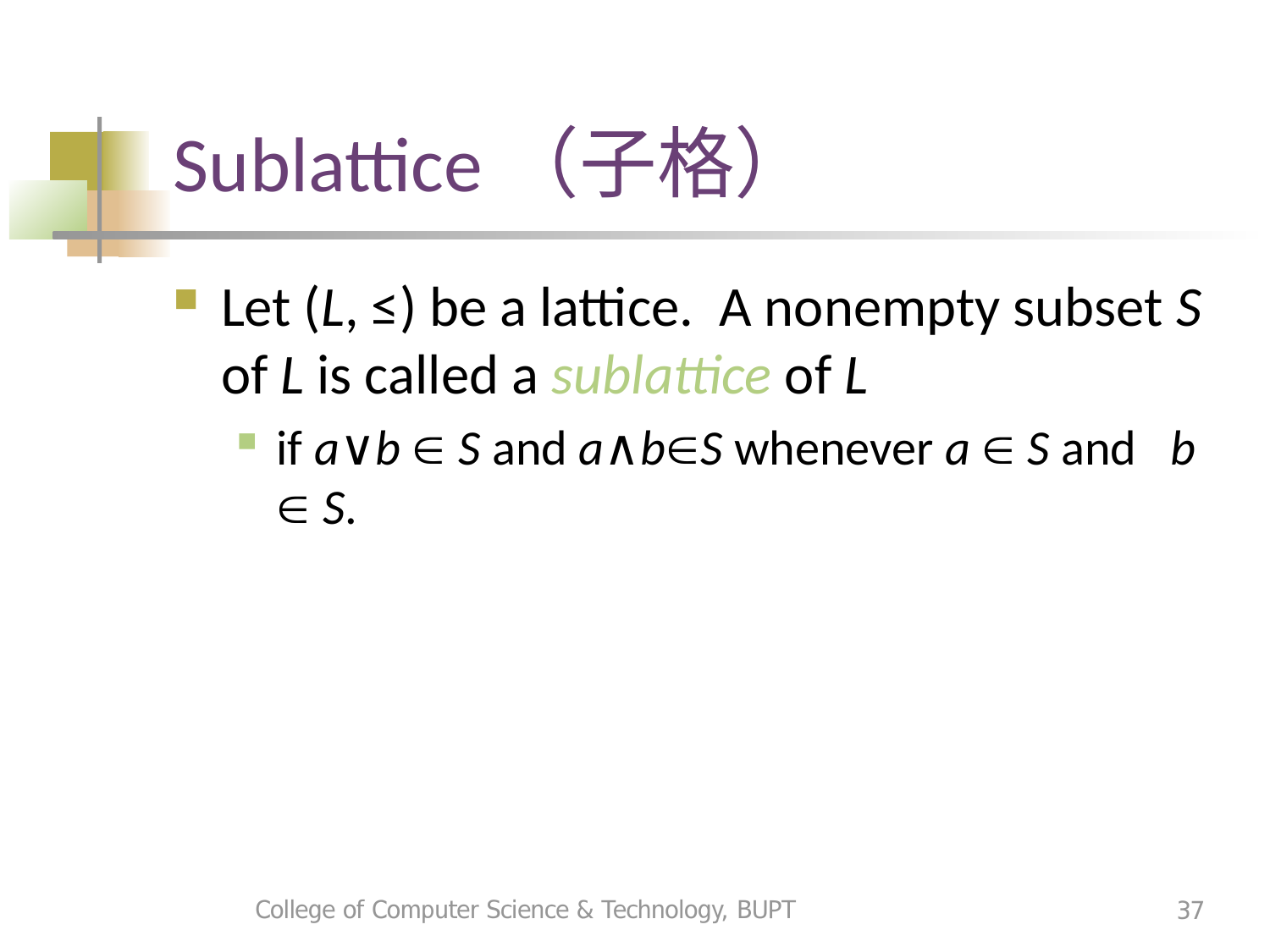

# Sublattice（子格）
Let (L, ≤) be a lattice.  A nonempty subset S of L is called a sublattice of L
if a∨b ∈ S and a∧b∈S whenever a ∈ S and   b ∈ S.
College of Computer Science & Technology, BUPT
37